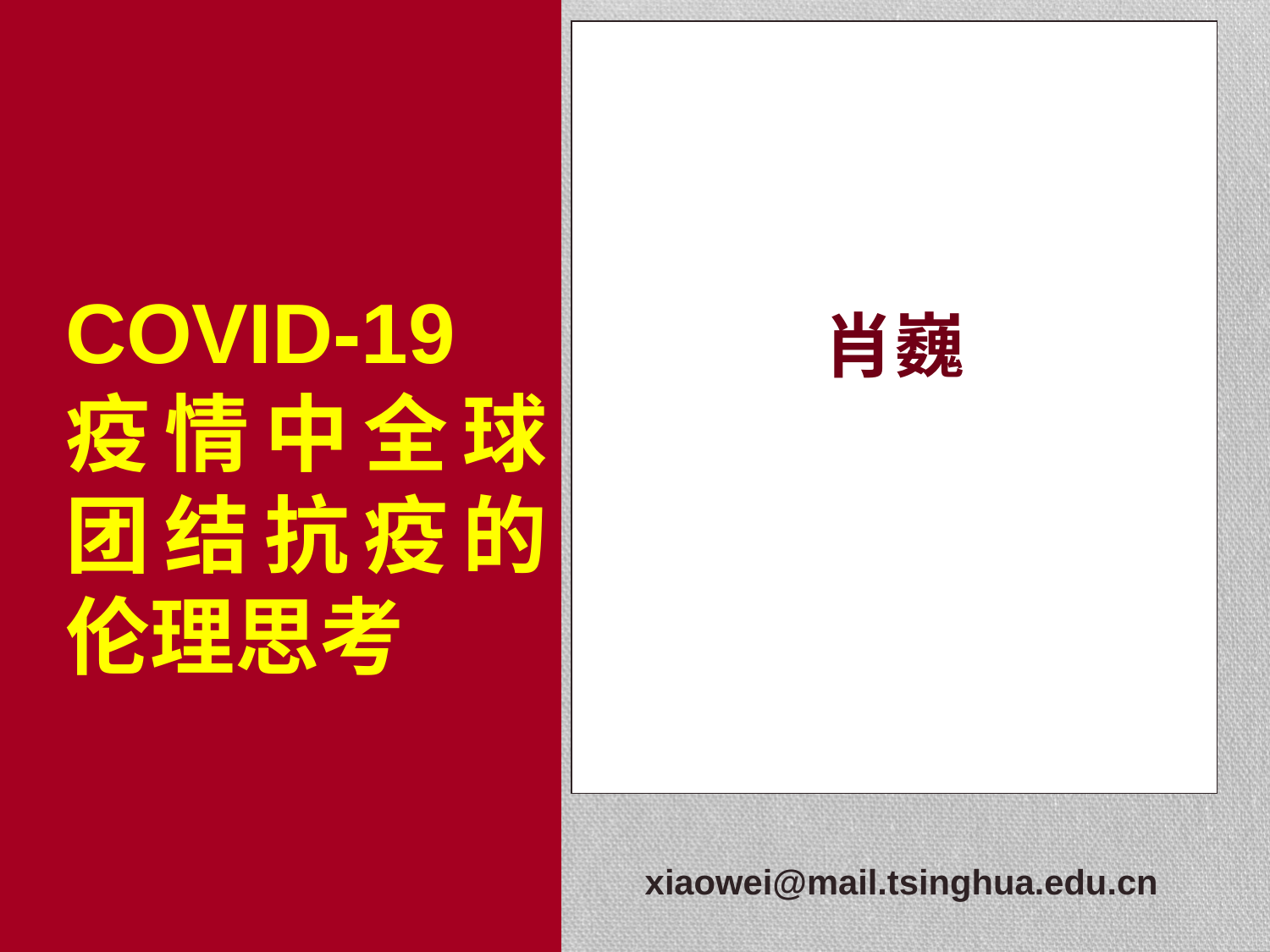

肖巍

COVID-19疫情中全球团结抗疫的伦理思考

# Ethical Issues in Health Research in Developing Countries

   xiaowei@mail.tsinghua.edu.cn